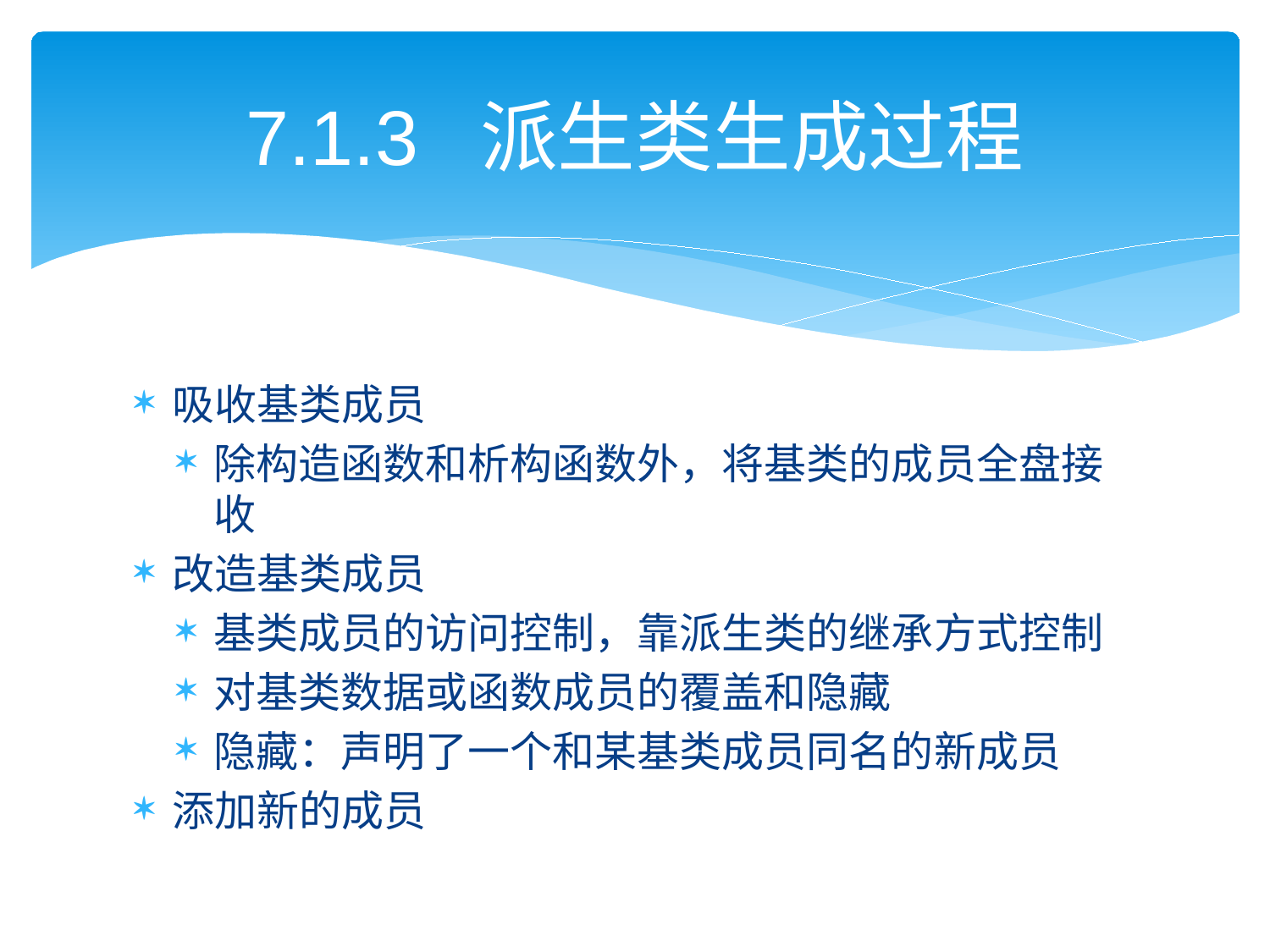

# 7.1.3  派生类生成过程
吸收基类成员
除构造函数和析构函数外，将基类的成员全盘接收
改造基类成员
基类成员的访问控制，靠派生类的继承方式控制
对基类数据或函数成员的覆盖和隐藏
隐藏：声明了一个和某基类成员同名的新成员
添加新的成员